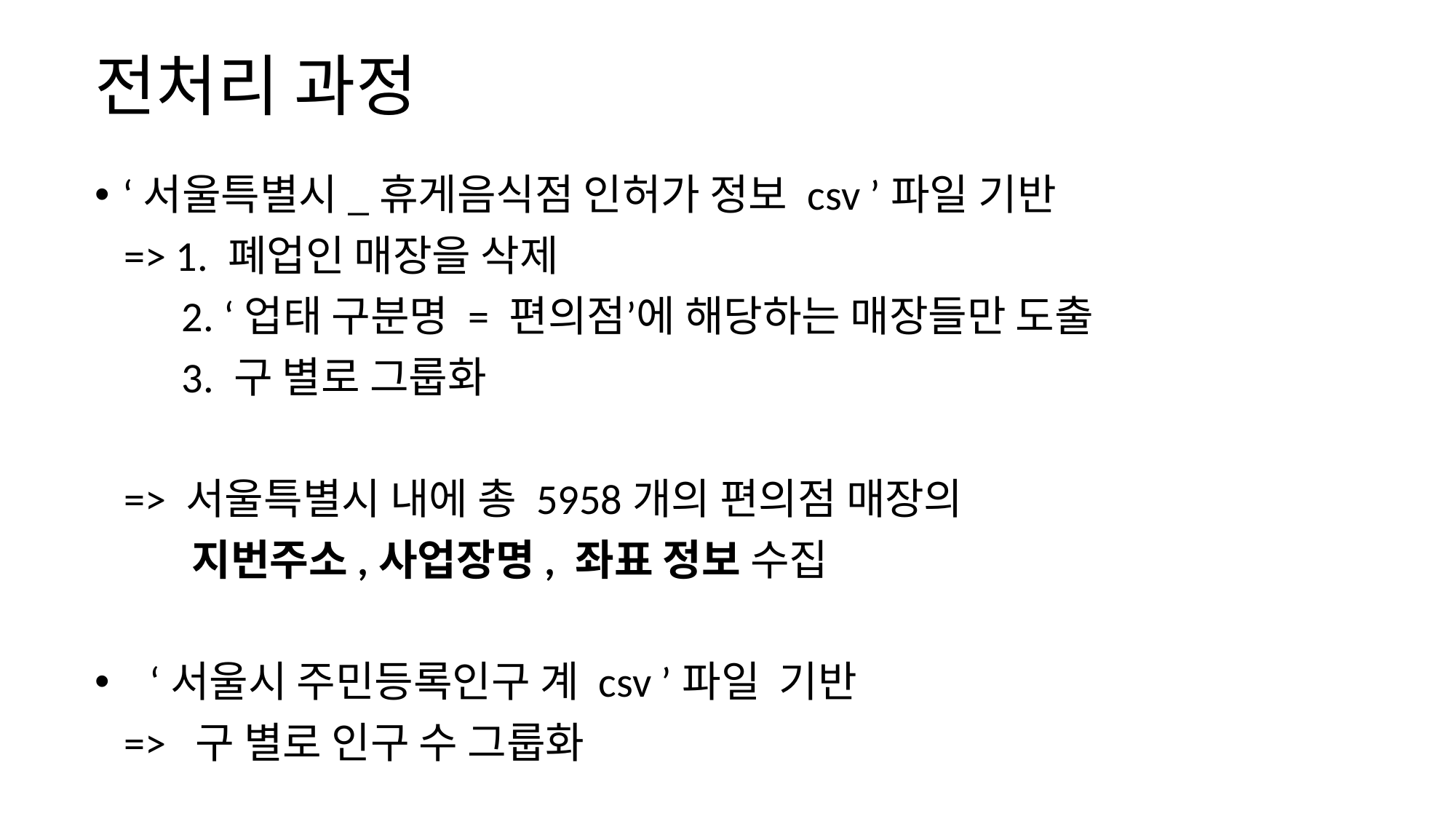

# 전처리 과정
‘서울특별시_휴게음식점 인허가 정보 csv ’파일 기반
   => 1. 폐업인 매장을 삭제
         2. ‘업태 구분명 = 편의점’에 해당하는 매장들만 도출
         3. 구 별로 그룹화

   => 서울특별시 내에 총 5958개의 편의점 매장의
         지번주소,사업장명, 좌표 정보 수집

‘서울시 주민등록인구 계 csv ’파일  기반
   =>  구 별로 인구 수 그룹화